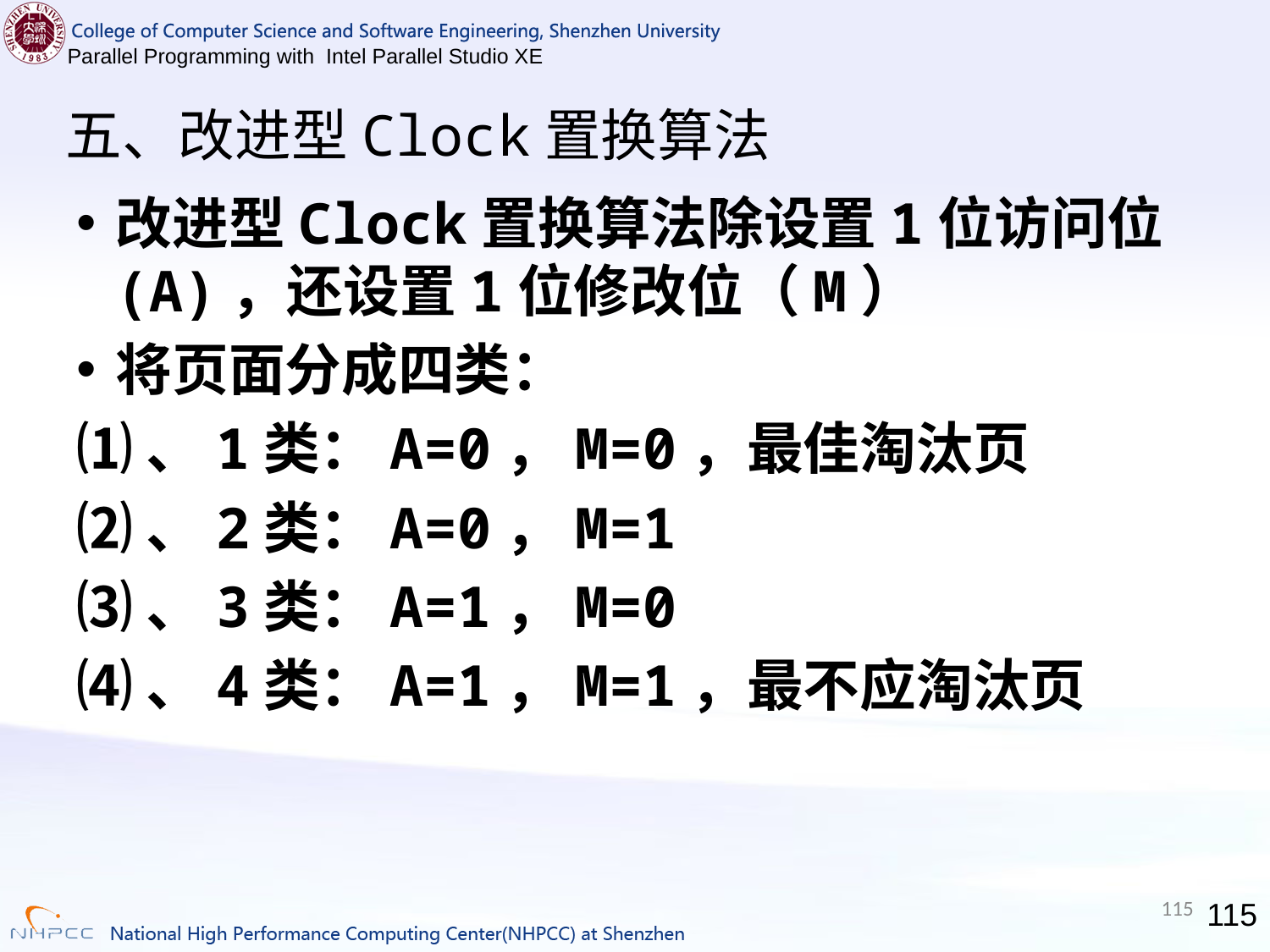

# 五、改进型Clock置换算法
改进型Clock置换算法除设置1位访问位(A)，还设置1位修改位（M）
将页面分成四类：
⑴、1类：A=0，M=0，最佳淘汰页
⑵、2类：A=0，M=1
⑶、3类：A=1，M=0
⑷、4类：A=1，M=1，最不应淘汰页
115
115